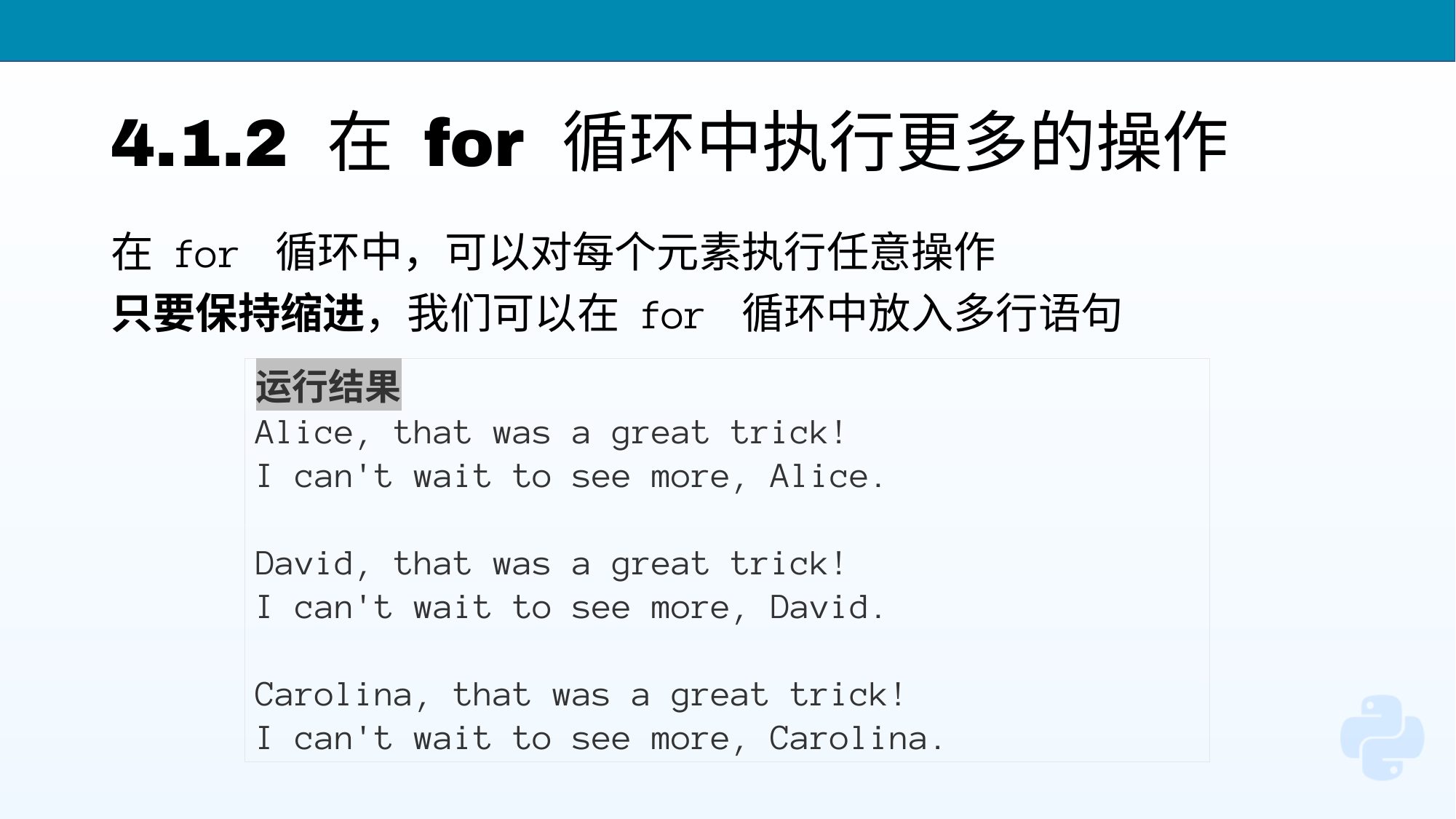

# 4.1.2 在 for 循环中执行更多的操作
在 for 循环中，可以对每个元素执行任意操作
只要保持缩进，我们可以在 for 循环中放入多行语句

运行结果
Alice, that was a great trick!
I can't wait to see more, Alice.

David, that was a great trick!
I can't wait to see more, David.

Carolina, that was a great trick!
I can't wait to see more, Carolina.